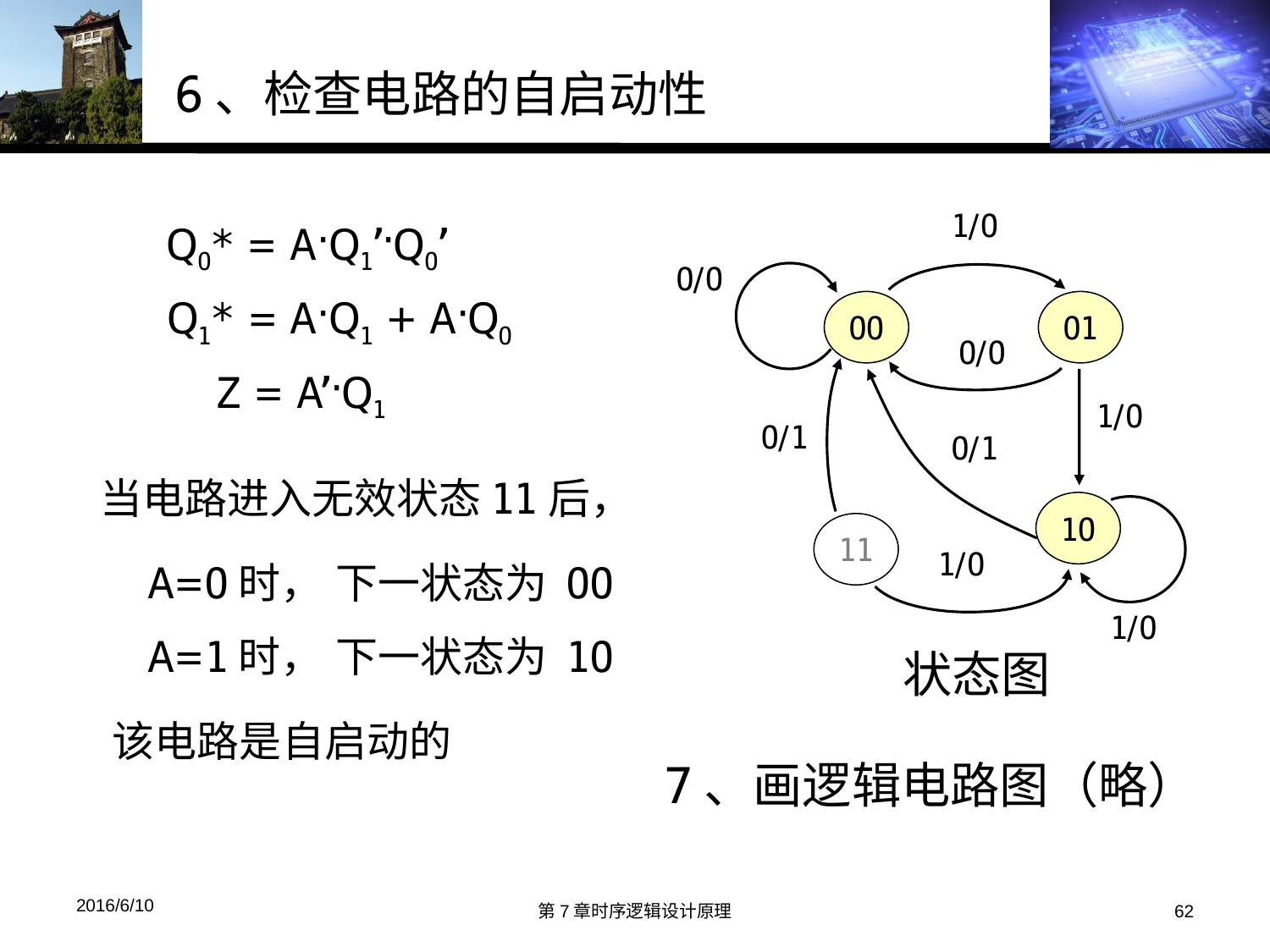

6、检查电路的自启动性
1/0

01
0/0

00
0/0

1/0
10
0/1

1/0
0/1

11
1/0

状态图
Q0* = A·Q1’·Q0’
Q1* = A·Q1 + A·Q0
Z = A’·Q1
当电路进入无效状态11后，
A=0时，
下一状态为 00
A=1时，
下一状态为 10
该电路是自启动的
7、画逻辑电路图（略）
2016/6/10
第7章时序逻辑设计原理
62